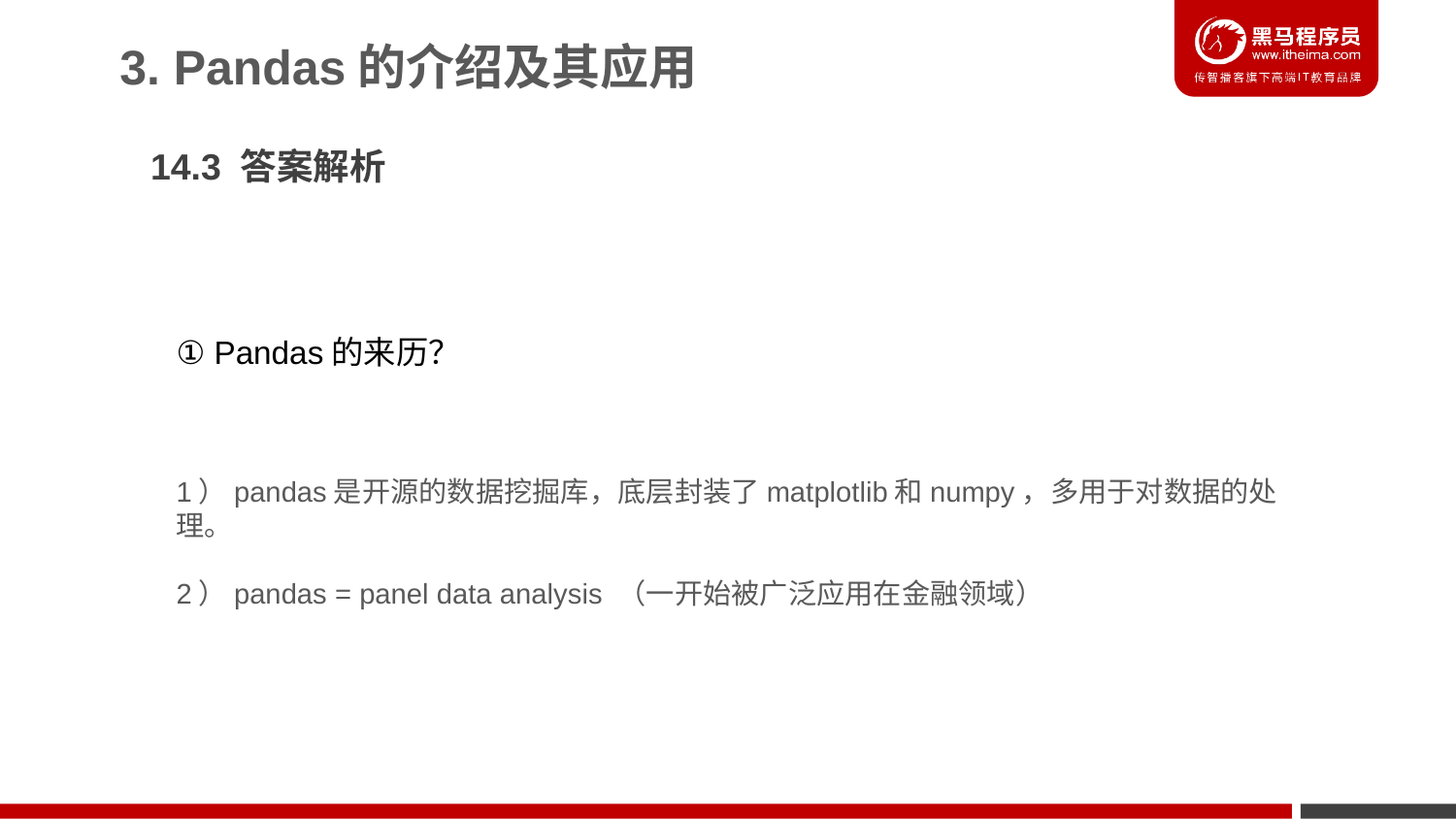

3. Pandas的介绍及其应用
14.3 答案解析
① Pandas的来历？
1）pandas是开源的数据挖掘库，底层封装了matplotlib和numpy，多用于对数据的处理。

2）pandas = panel data analysis （一开始被广泛应用在金融领域）